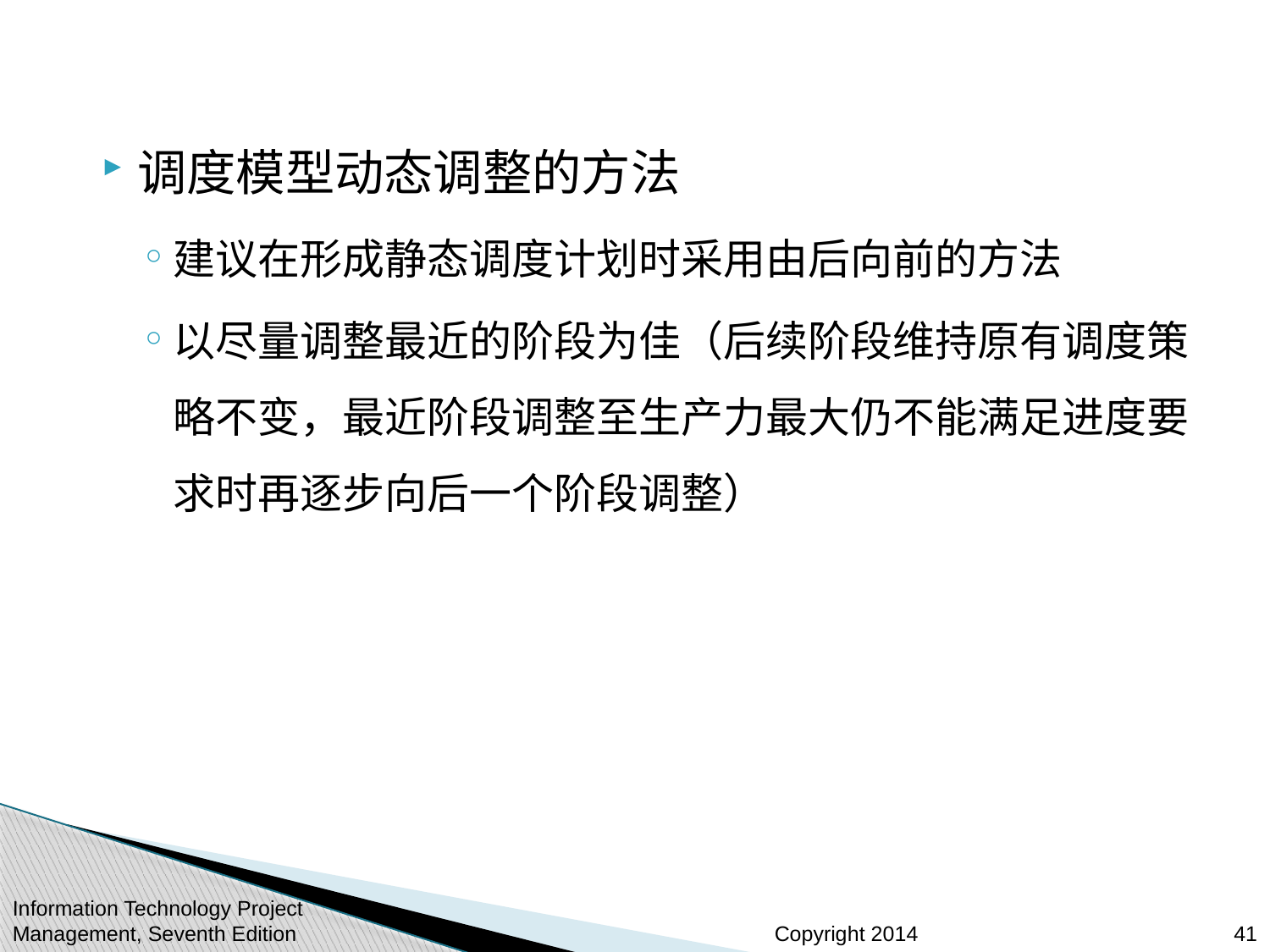

调度模型动态调整的方法
建议在形成静态调度计划时采用由后向前的方法
以尽量调整最近的阶段为佳（后续阶段维持原有调度策略不变，最近阶段调整至生产力最大仍不能满足进度要求时再逐步向后一个阶段调整）

Information Technology Project Management, Seventh Edition
41